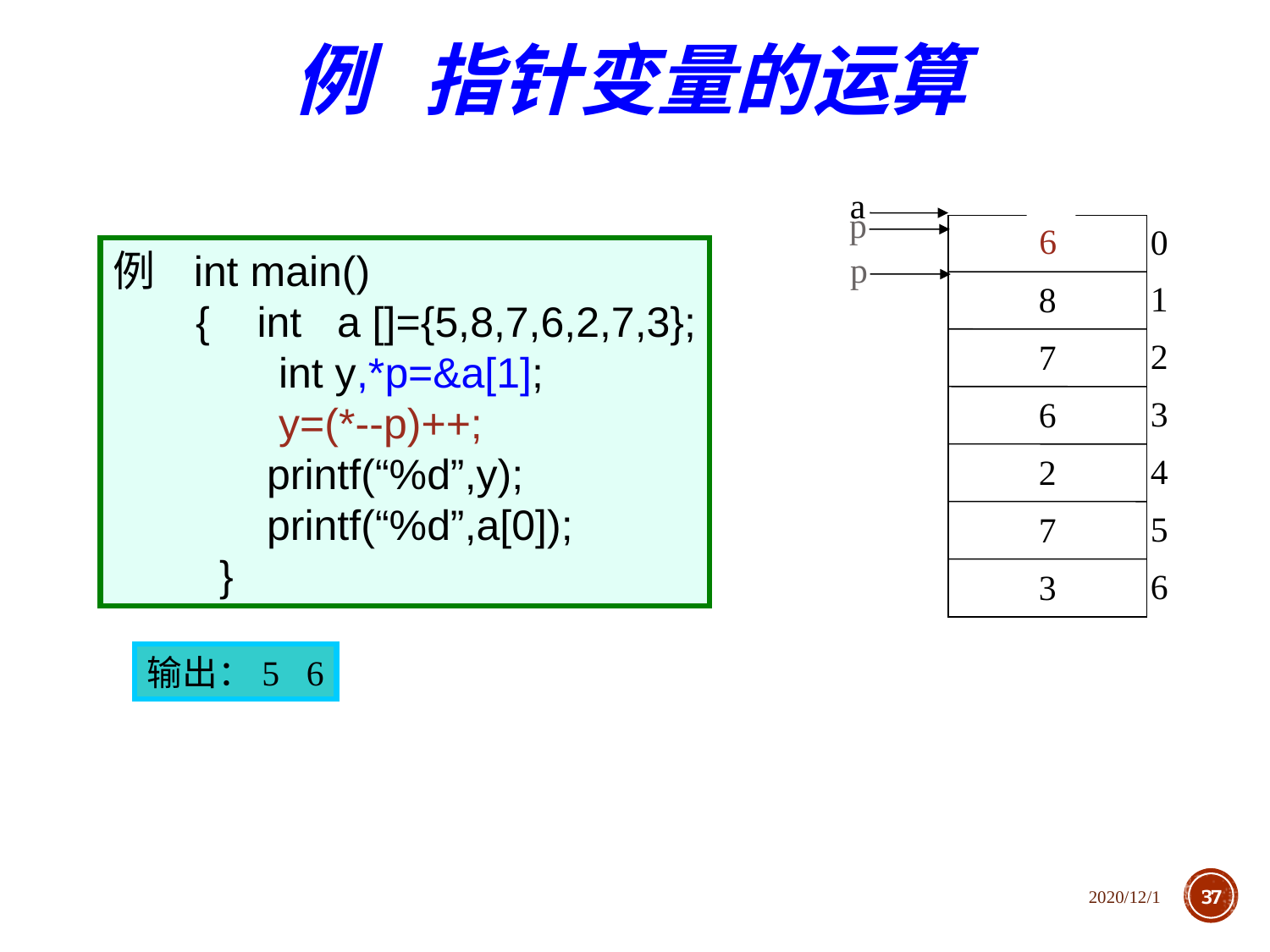

例   指针变量的运算

a

0
5

1
8

2

7
3

6
4

2
5

7
6

3
p

6
例   int main()
       {    int   a []={5,8,7,6,2,7,3};
              int y,*p=&a[1];
              y=(*--p)++;
             printf(“%d”,y);
             printf(“%d”,a[0]);
         }
p

输出：5   6
2020/12/1
37